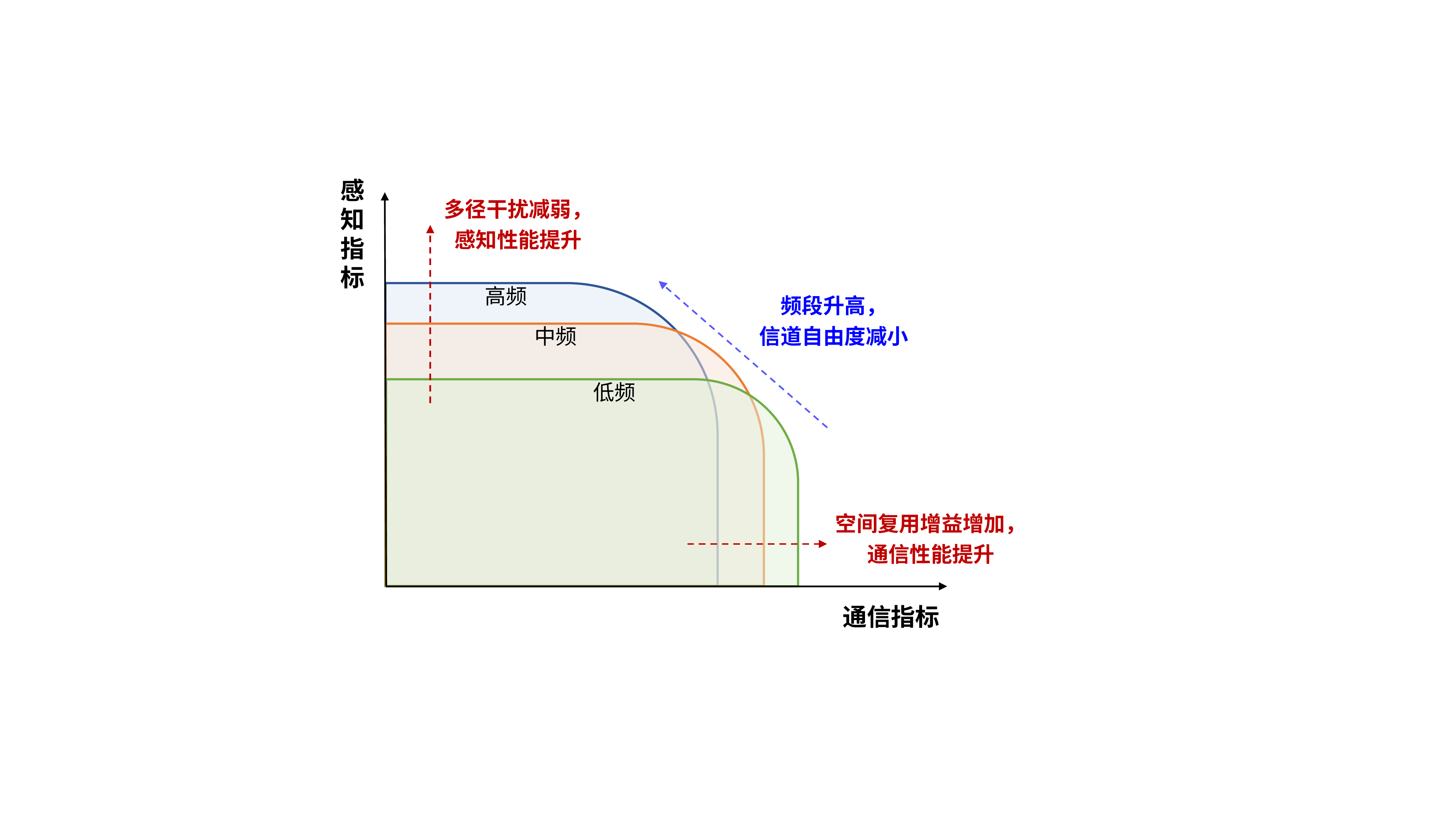

感知指标
多径干扰减弱，感知性能提升
高频

频段升高，
信道自由度减小
中频

低频

空间复用增益增加，通信性能提升
通信指标